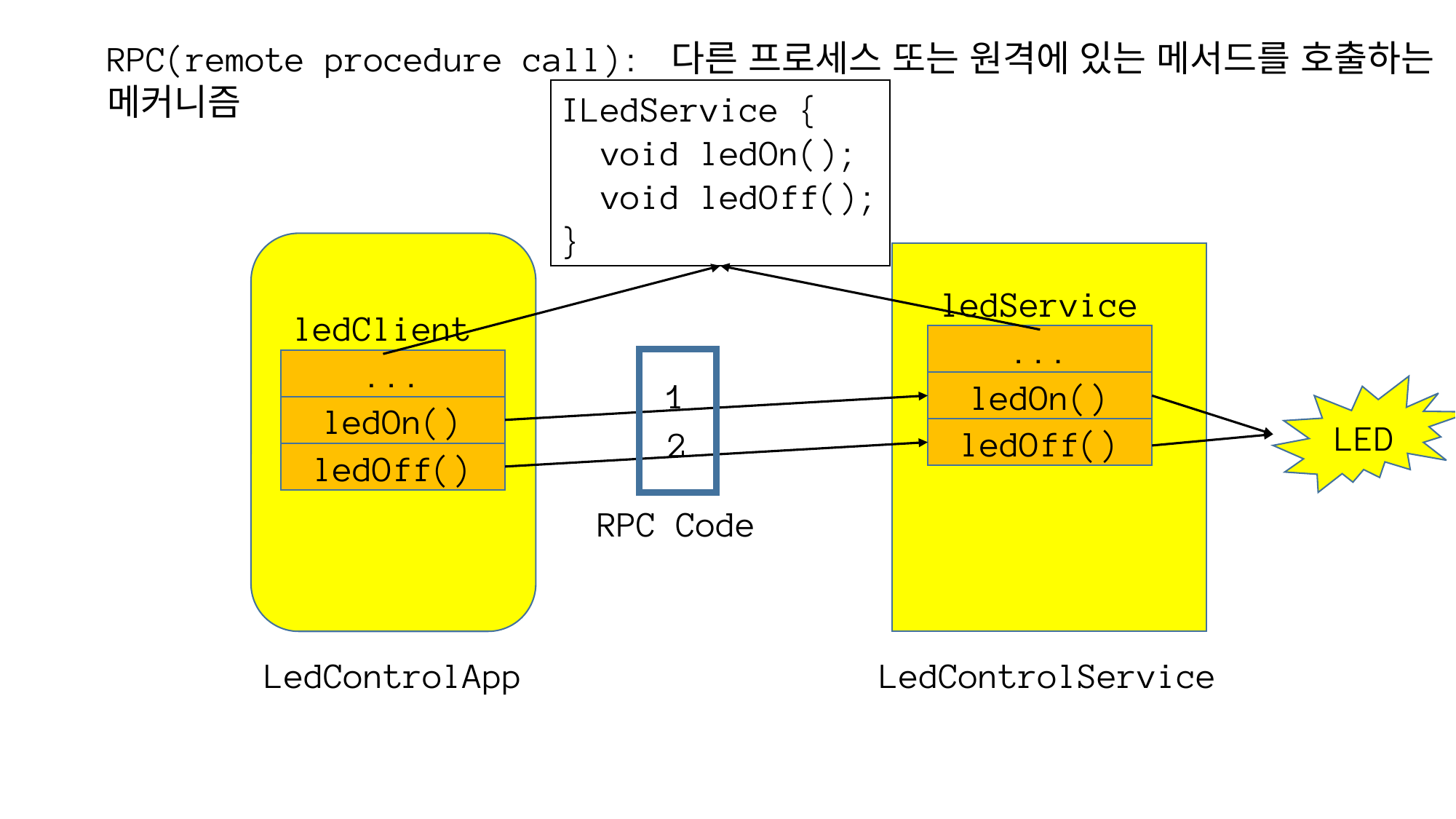

RPC(remote procedure call): 다른 프로세스 또는 원격에 있는 메서드를 호출하는
메커니즘
ILedService {
  void ledOn();
  void ledOff();
}

ledService
ledClient
...
ledOn()
ledOff()

...
ledOn()
ledOff()
1
LED
2
RPC Code
LedControlService
LedControlApp